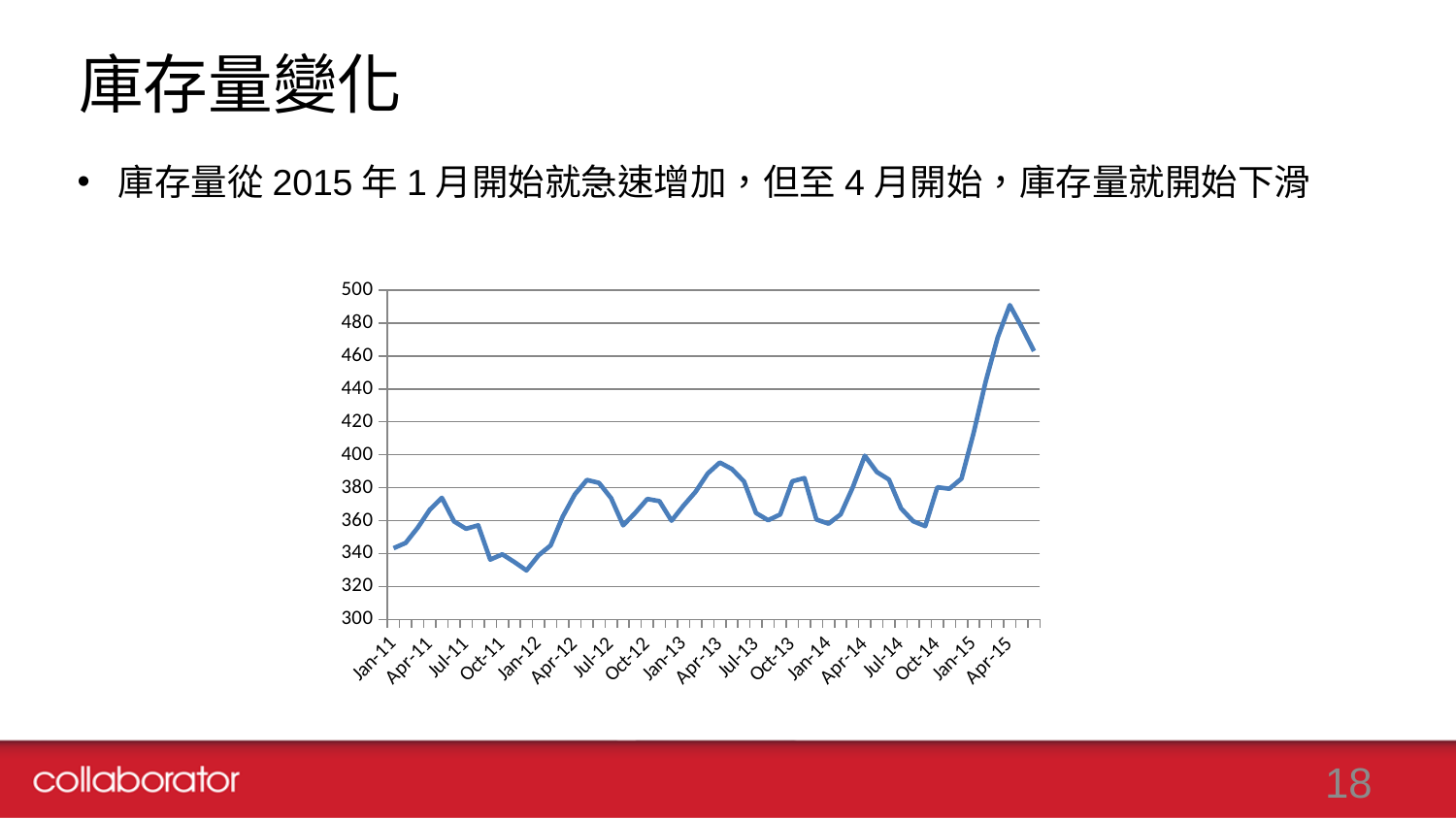

# 庫存量變化
庫存量從2015年1月開始就急速增加，但至4月開始，庫存量就開始下滑

### Chart

| Category |  |
|---|---|
| 42156 | 463.0 |
| 42125 | 477.4 |
| 42095 | 490.9 |
| 42064 | 471.4 |
| 42036 | 444.4 |
| 42005 | 413.1 |
| 41974 | 385.5 |
| 41944 | 379.3 |
| 41913 | 380.2 |
| 41883 | 356.6 |
| 41852 | 359.6 |
| 41821 | 367.4 |
| 41791 | 384.9 |
| 41760 | 389.5 |
| 41730 | 399.4 |
| 41699 | 380.1 |
| 41671 | 363.8 |
| 41640 | 358.1 |
| 41609 | 360.6 |
| 41579 | 385.8 |
| 41548 | 383.9 |
| 41518 | 363.7 |
| 41487 | 360.2 |
| 41456 | 364.6 |
| 41426 | 383.8 |
| 41395 | 391.3 |
| 41365 | 395.3 |
| 41334 | 388.6 |
| 41306 | 377.5 |
| 41275 | 369.1 |
| 41244 | 359.9 |
| 41214 | 371.8 |
| 41183 | 373.1 |
| 41153 | 364.7 |
| 41122 | 357.1 |
| 41091 | 373.6 |
| 41061 | 382.9 |
| 41030 | 384.7 |
| 41000 | 375.9 |
| 40969 | 362.4 |
| 40940 | 344.9 |
| 40909 | 338.9 |
| 40878 | 329.7 |
| 40848 | 334.8 |
| 40817 | 339.5 |
| 40787 | 336.3 |
| 40756 | 357.1 |
| 40725 | 355.0 |
| 40695 | 359.5 |
| 40664 | 373.8 |
| 40634 | 366.6 |
| 40603 | 355.7 |
| 40575 | 346.4 |
| 40544 | 343.2 |
18